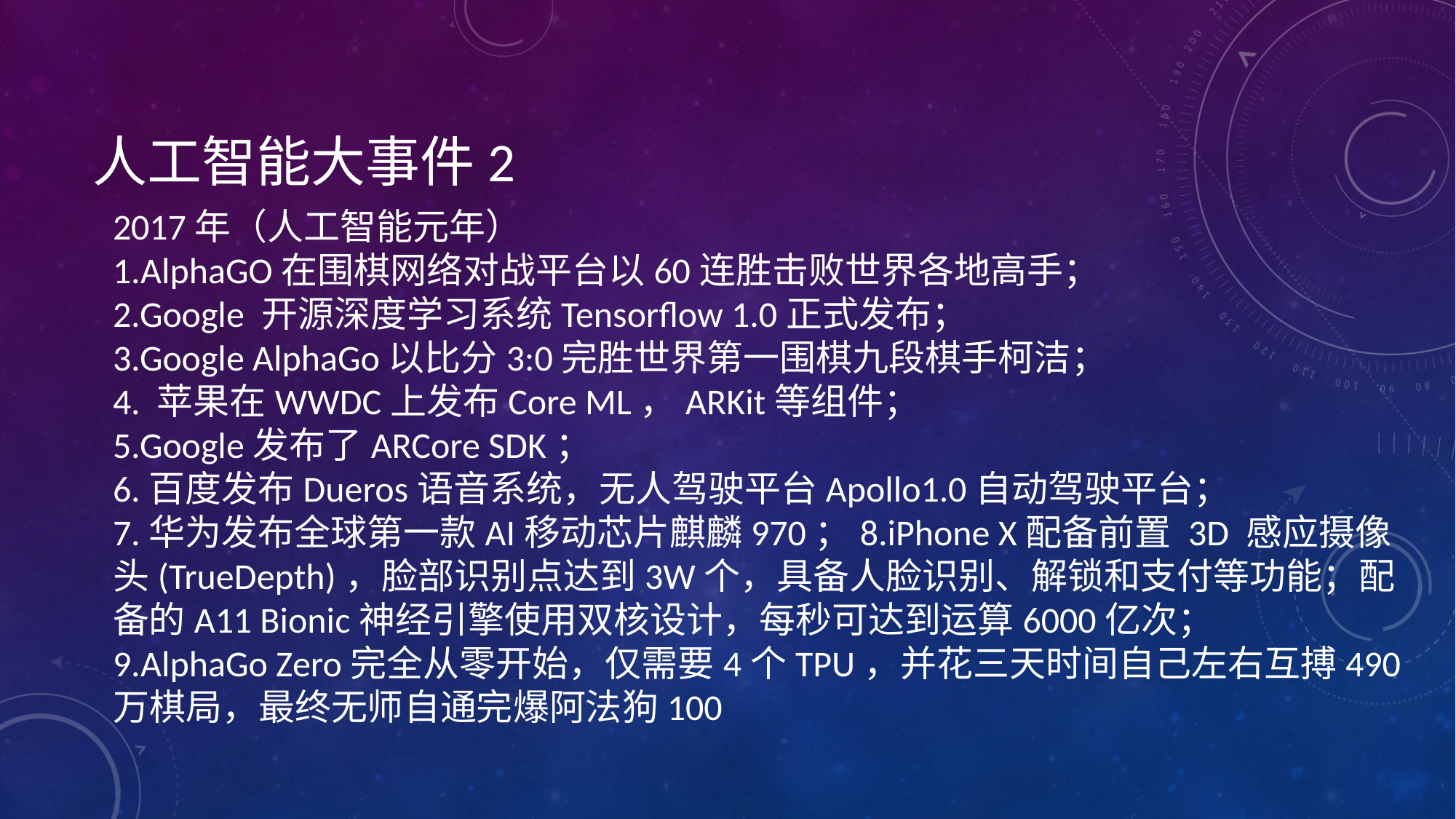

# 人工智能大事件2
2017年（人工智能元年）
1.AlphaGO在围棋网络对战平台以60连胜击败世界各地高手；
2.Google 开源深度学习系统Tensorflow 1.0正式发布；
3.Google AlphaGo以比分3:0完胜世界第一围棋九段棋手柯洁；
4. 苹果在WWDC上发布Core ML，ARKit等组件；
5.Google发布了ARCore SDK；
6.百度发布Dueros语音系统，无人驾驶平台Apollo1.0自动驾驶平台；
7.华为发布全球第一款AI移动芯片麒麟970；8.iPhone X配备前置 3D 感应摄像头(TrueDepth)，脸部识别点达到3W个，具备人脸识别、解锁和支付等功能；配备的A11 Bionic神经引擎使用双核设计，每秒可达到运算6000亿次；
9.AlphaGo Zero完全从零开始，仅需要4个TPU，并花三天时间自己左右互搏490万棋局，最终无师自通完爆阿法狗100